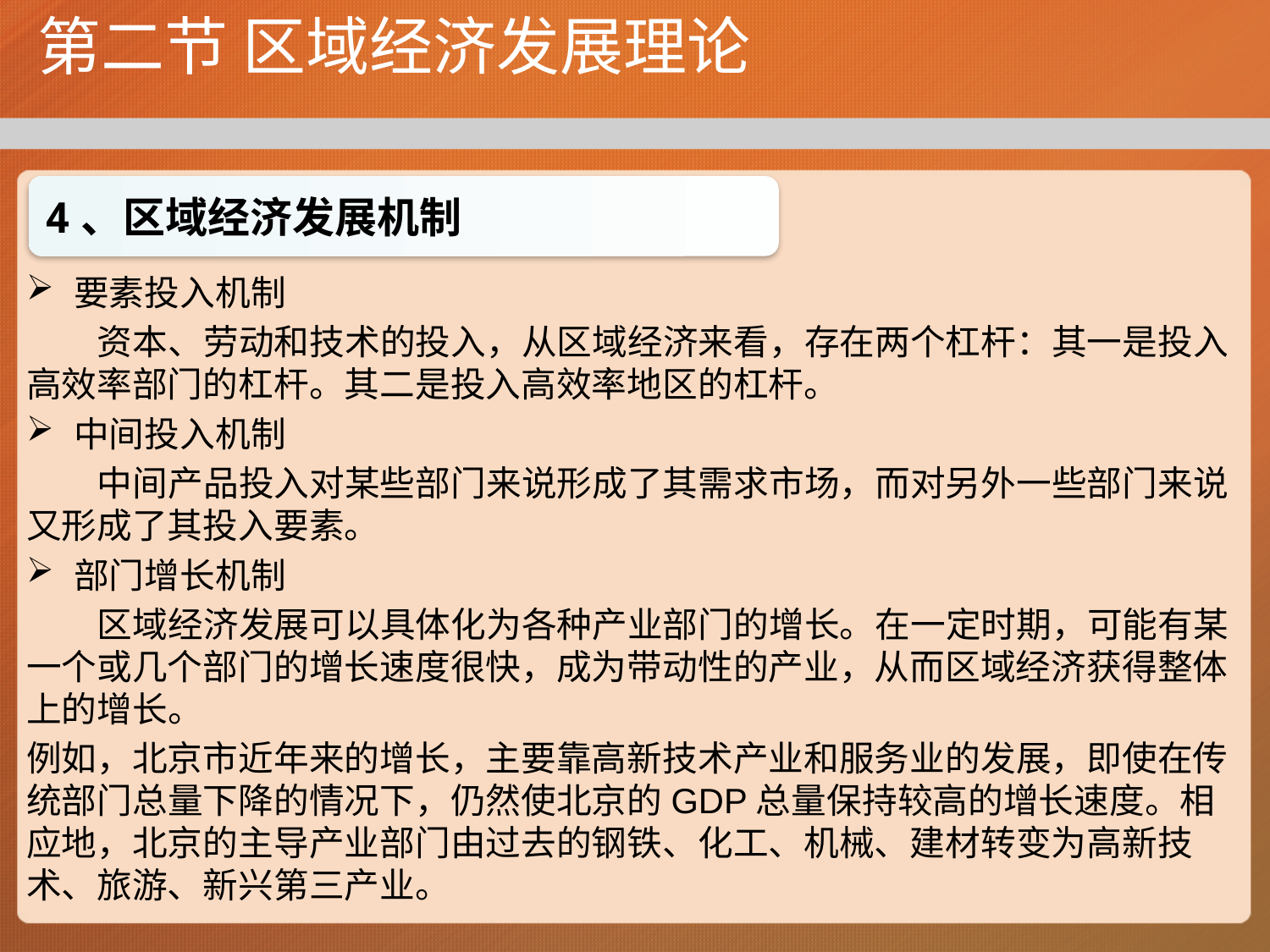

# 第二节 区域经济发展理论

要素投入机制
        资本、劳动和技术的投入，从区域经济来看，存在两个杠杆：其一是投入高效率部门的杠杆。其二是投入高效率地区的杠杆。
中间投入机制
        中间产品投入对某些部门来说形成了其需求市场，而对另外一些部门来说又形成了其投入要素。
部门增长机制
        区域经济发展可以具体化为各种产业部门的增长。在一定时期，可能有某一个或几个部门的增长速度很快，成为带动性的产业，从而区域经济获得整体上的增长。
例如，北京市近年来的增长，主要靠高新技术产业和服务业的发展，即使在传统部门总量下降的情况下，仍然使北京的GDP总量保持较高的增长速度。相应地，北京的主导产业部门由过去的钢铁、化工、机械、建材转变为高新技术、旅游、新兴第三产业。

4、区域经济发展机制